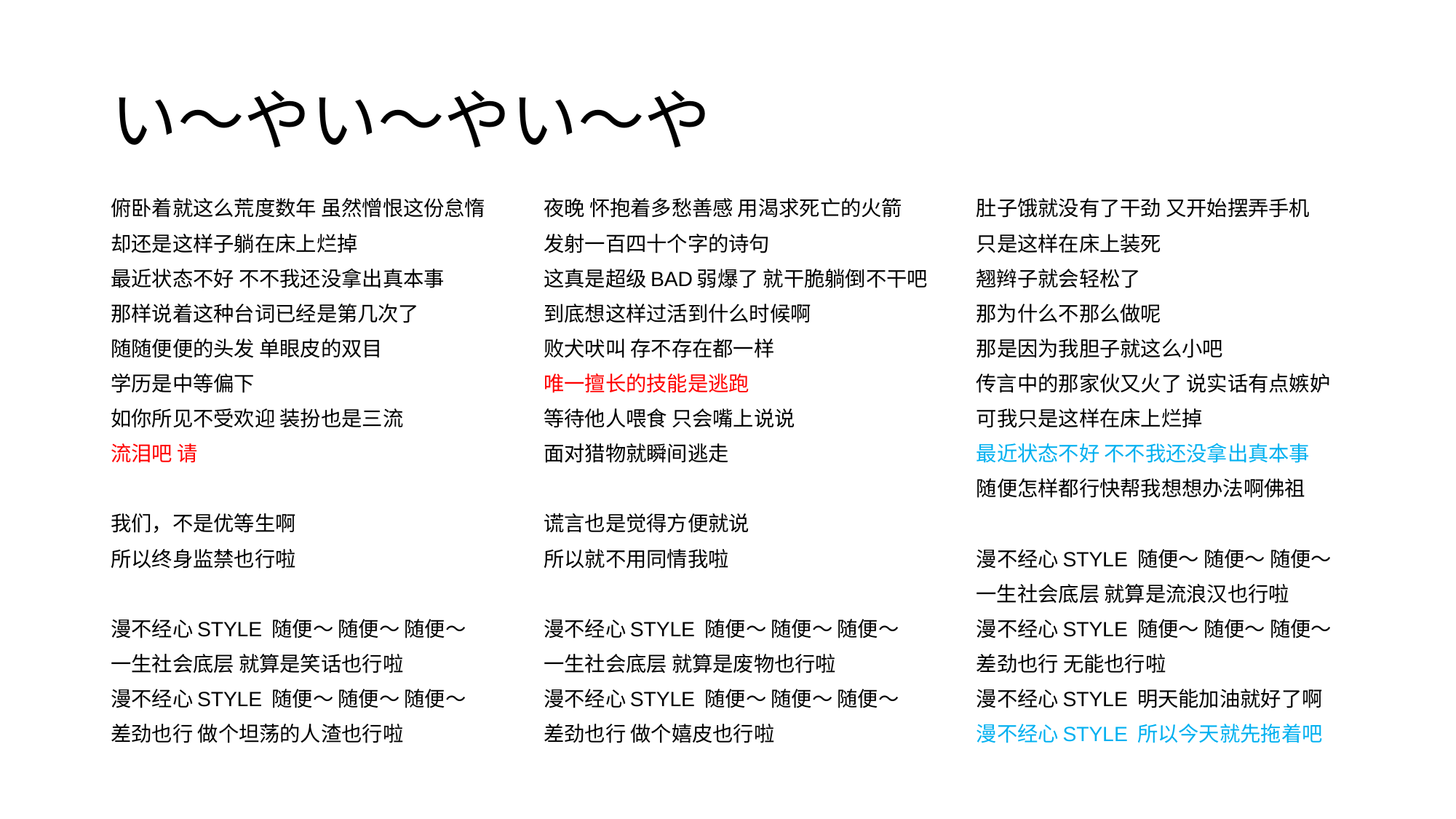

# い～やい～やい～や
俯卧着就这么荒度数年 虽然憎恨这份怠惰
却还是这样子躺在床上烂掉
最近状态不好 不不我还没拿出真本事
那样说着这种台词已经是第几次了
随随便便的头发 单眼皮的双目
学历是中等偏下
如你所见不受欢迎 装扮也是三流
流泪吧 请

我们，不是优等生啊
所以终身监禁也行啦

漫不经心STYLE 随便～ 随便～ 随便～
一生社会底层 就算是笑话也行啦
漫不经心STYLE 随便～ 随便～ 随便～
差劲也行 做个坦荡的人渣也行啦

夜晚 怀抱着多愁善感 用渴求死亡的火箭
发射一百四十个字的诗句
这真是超级BAD弱爆了 就干脆躺倒不干吧
到底想这样过活到什么时候啊
败犬吠叫 存不存在都一样
唯一擅长的技能是逃跑
等待他人喂食 只会嘴上说说
面对猎物就瞬间逃走

谎言也是觉得方便就说
所以就不用同情我啦

漫不经心STYLE 随便～ 随便～ 随便～
一生社会底层 就算是废物也行啦
漫不经心STYLE 随便～ 随便～ 随便～
差劲也行 做个嬉皮也行啦

肚子饿就没有了干劲 又开始摆弄手机
只是这样在床上装死
翘辫子就会轻松了
那为什么不那么做呢
那是因为我胆子就这么小吧
传言中的那家伙又火了 说实话有点嫉妒
可我只是这样在床上烂掉
最近状态不好 不不我还没拿出真本事
随便怎样都行快帮我想想办法啊佛祖

漫不经心STYLE 随便～ 随便～ 随便～
一生社会底层 就算是流浪汉也行啦
漫不经心STYLE 随便～ 随便～ 随便～
差劲也行 无能也行啦
漫不经心STYLE 明天能加油就好了啊
漫不经心STYLE 所以今天就先拖着吧